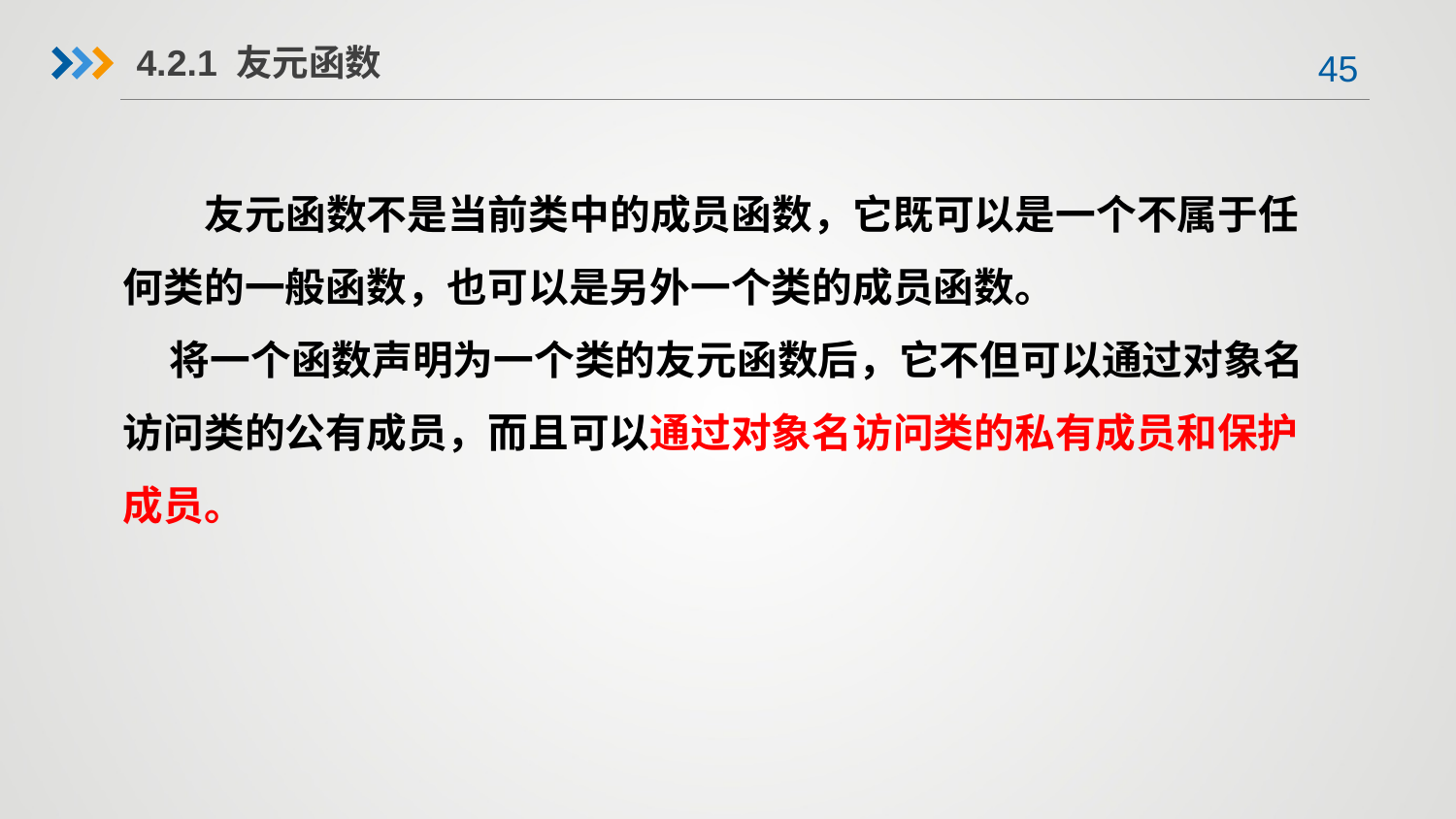

4.2.1 友元函数
        友元函数不是当前类中的成员函数，它既可以是一个不属于任何类的一般函数，也可以是另外一个类的成员函数。
    将一个函数声明为一个类的友元函数后，它不但可以通过对象名访问类的公有成员，而且可以通过对象名访问类的私有成员和保护成员。